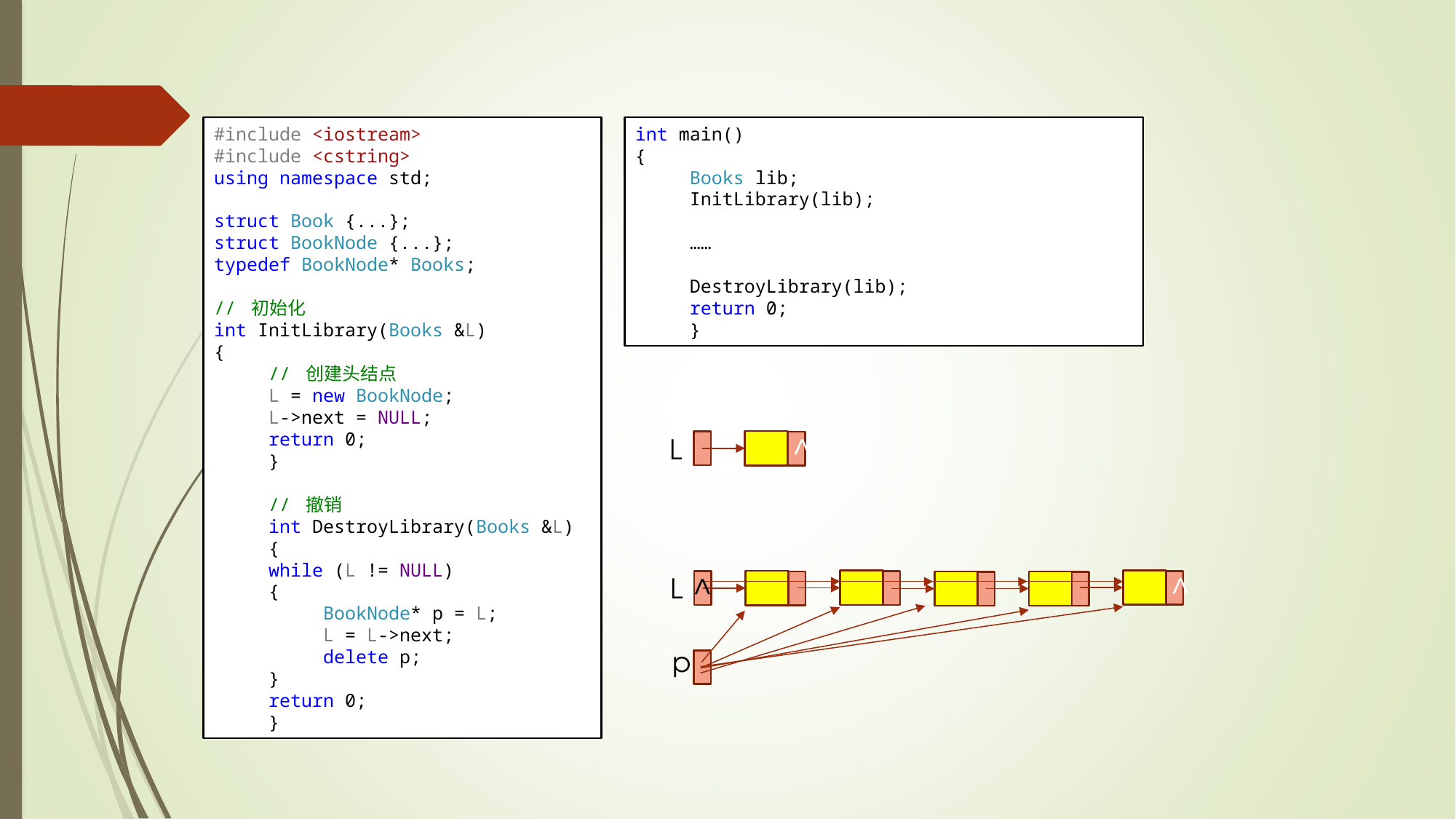

#include <iostream>
#include <cstring>
using namespace std;

struct Book {...};
struct BookNode {...};
typedef BookNode* Books;

// 初始化
int InitLibrary(Books &L)
{
// 创建头结点
L = new BookNode;
L->next = NULL;
return 0;
}

// 撤销
int DestroyLibrary(Books &L)
{
while (L != NULL)
{
BookNode* p = L;
L = L->next;
delete p;
}
return 0;
}
int main()
{
Books lib;
InitLibrary(lib);

……

DestroyLibrary(lib);
return 0;
}
L

^

L
^

^

p